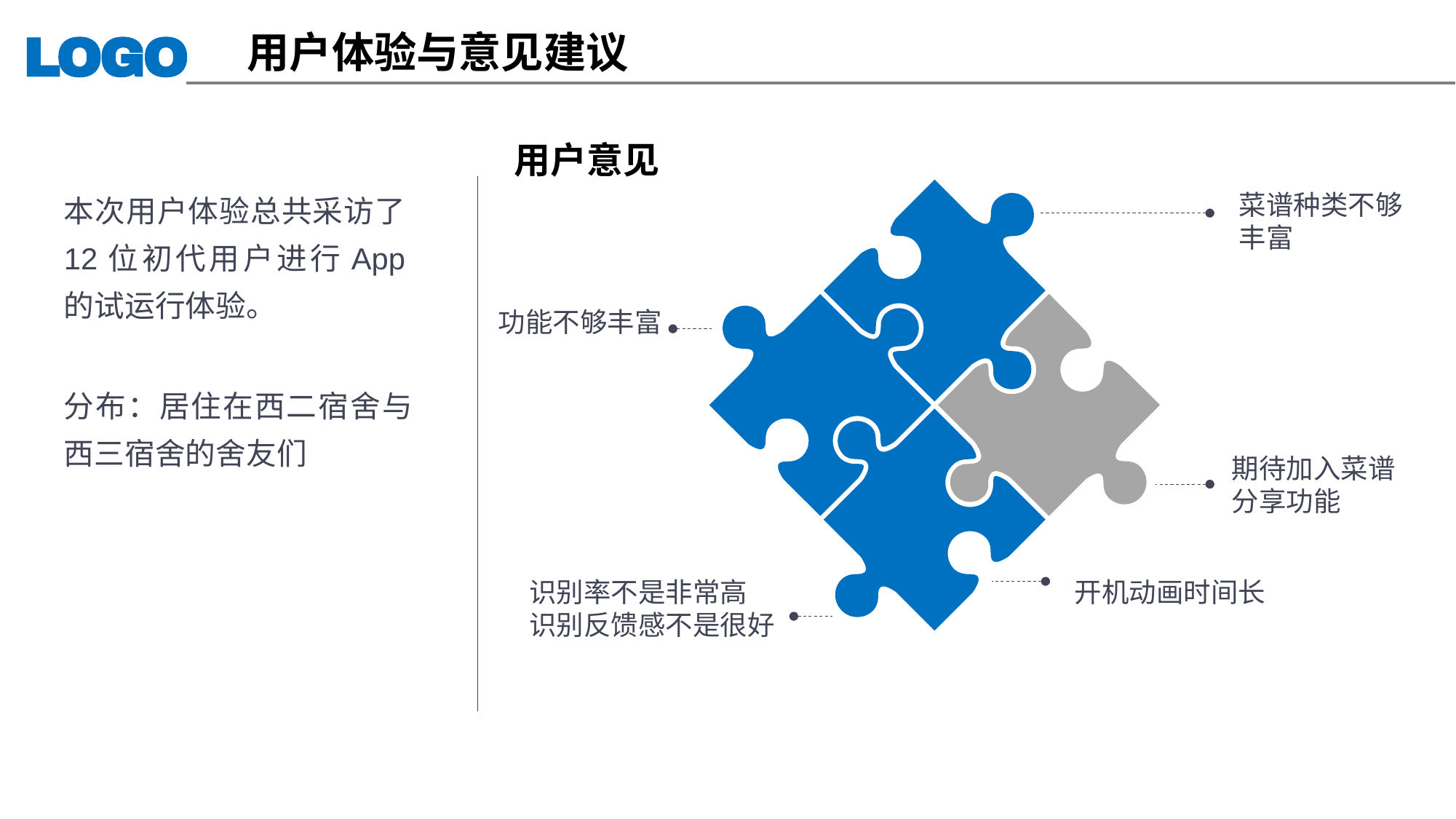

用户体验与意见建议
用户意见
本次用户体验总共采访了12位初代用户进行App的试运行体验。
分布：居住在西二宿舍与西三宿舍的舍友们
菜谱种类不够丰富

功能不够丰富

期待加入菜谱分享功能
识别率不是非常高
识别反馈感不是很好
开机动画时间长